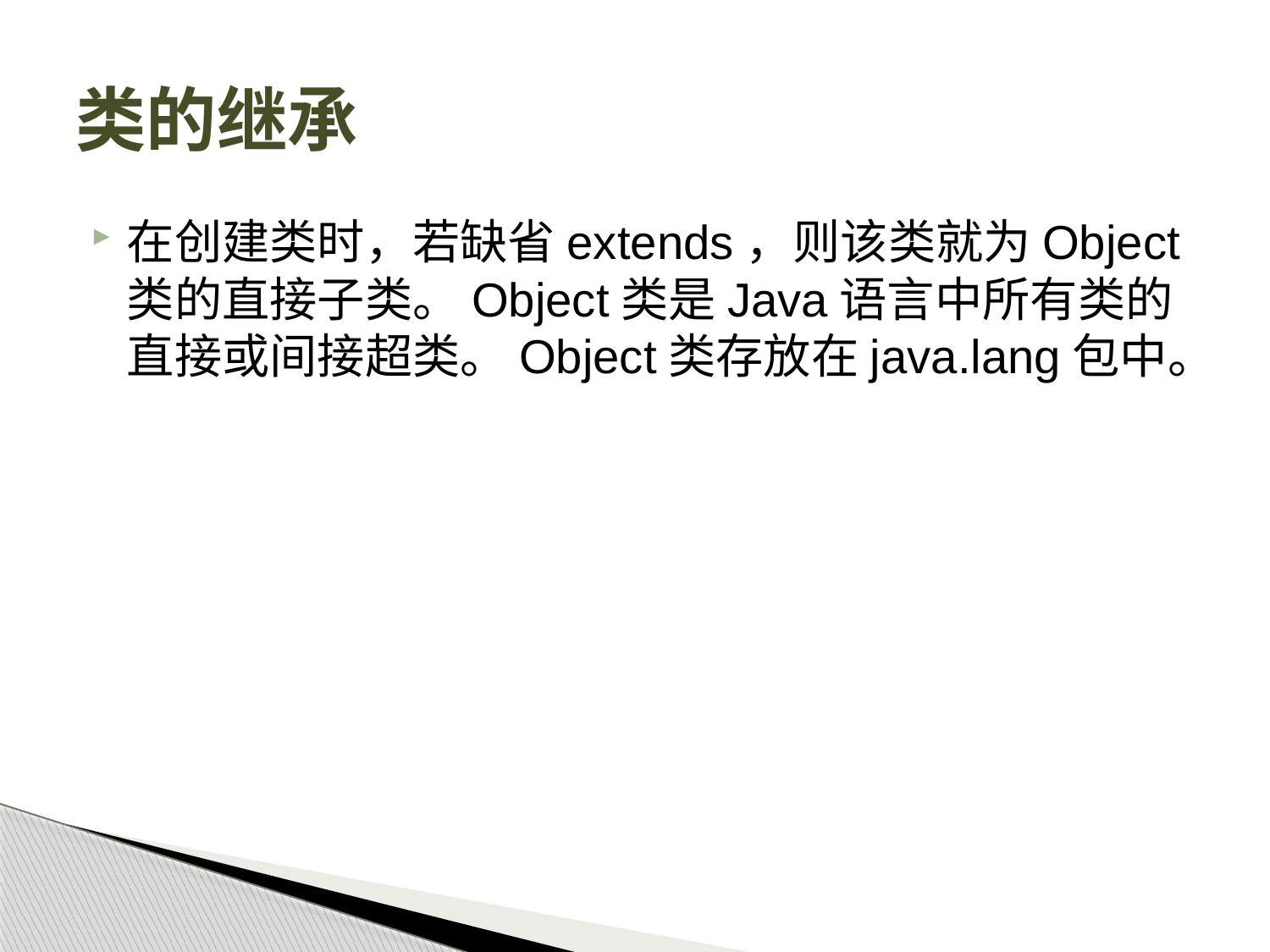

# 类的继承
在创建类时，若缺省extends，则该类就为Object类的直接子类。Object类是Java语言中所有类的直接或间接超类。Object类存放在java.lang包中。